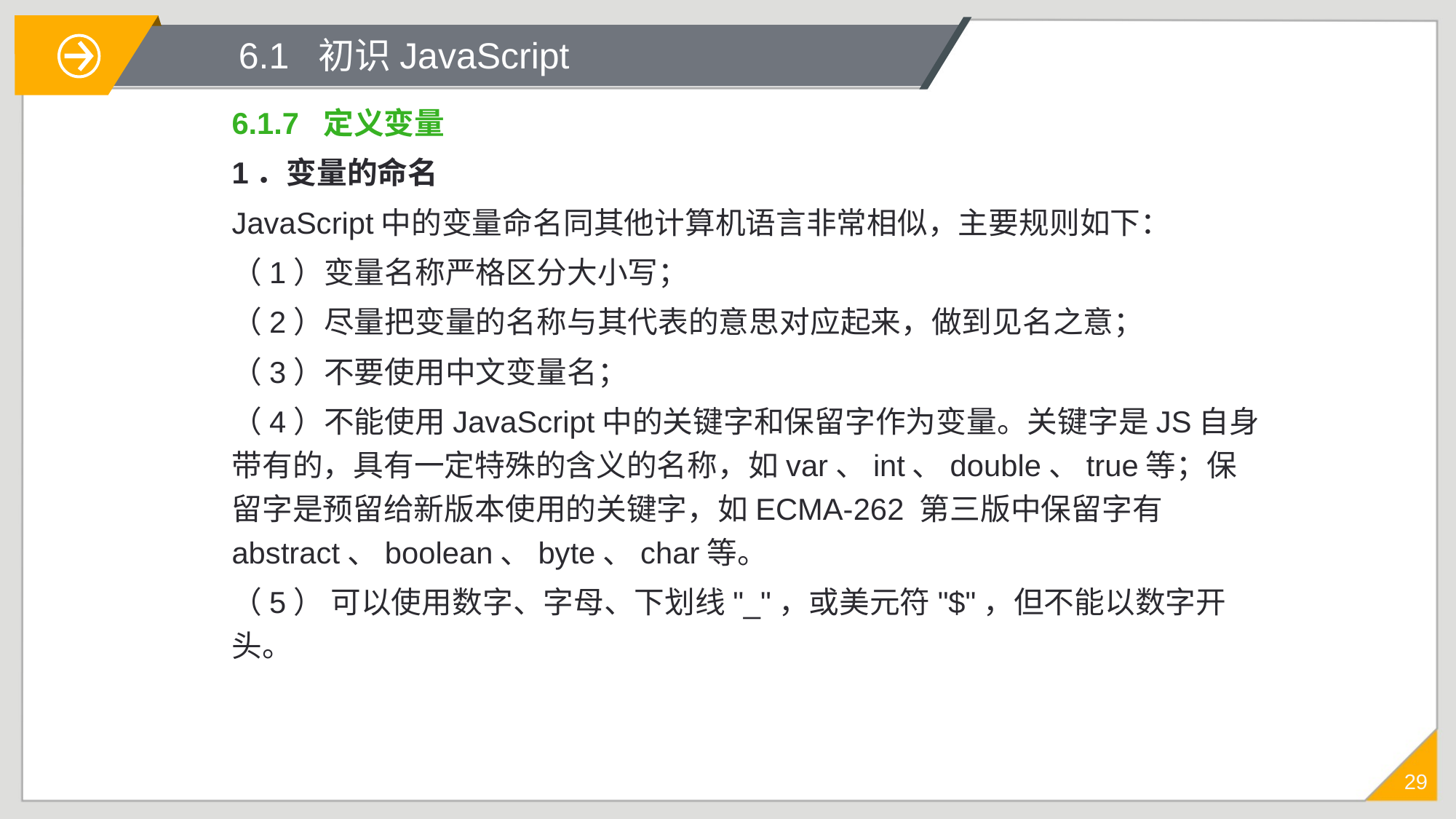

# 6.1  初识JavaScript
6.1.7  定义变量
1．变量的命名
JavaScript中的变量命名同其他计算机语言非常相似，主要规则如下：
（1）变量名称严格区分大小写；
（2）尽量把变量的名称与其代表的意思对应起来，做到见名之意；
（3）不要使用中文变量名；
（4）不能使用JavaScript中的关键字和保留字作为变量。关键字是JS自身带有的，具有一定特殊的含义的名称，如var、int、double、true等；保留字是预留给新版本使用的关键字，如ECMA-262 第三版中保留字有abstract、boolean、byte、char等。
（5） 可以使用数字、字母、下划线"_"，或美元符"$"，但不能以数字开头。